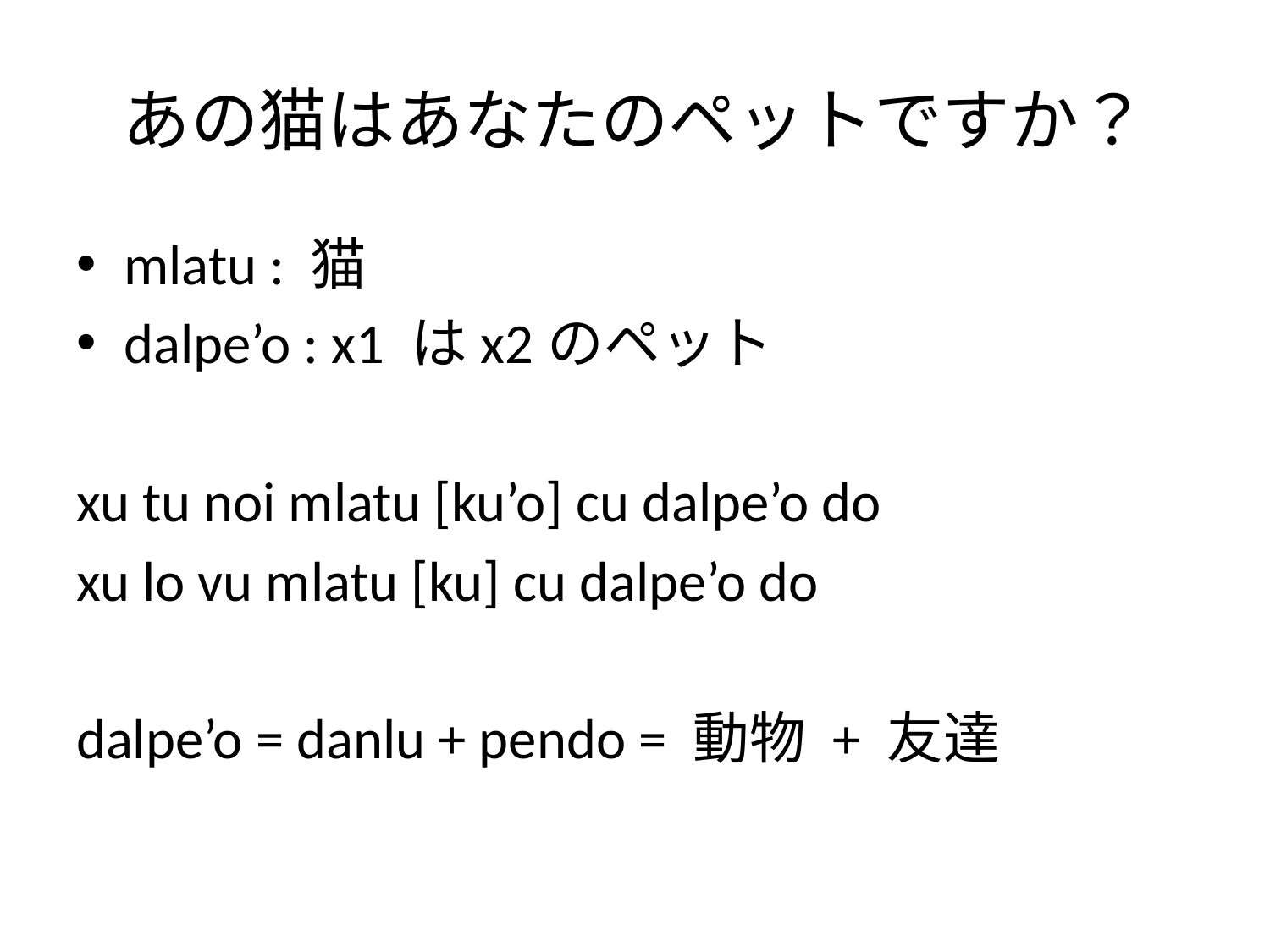

# あの猫はあなたのペットですか？
mlatu : 猫
dalpe’o : x1 はx2のペット

xu tu noi mlatu [ku’o] cu dalpe’o do
xu lo vu mlatu [ku] cu dalpe’o do

dalpe’o = danlu + pendo = 動物 + 友達